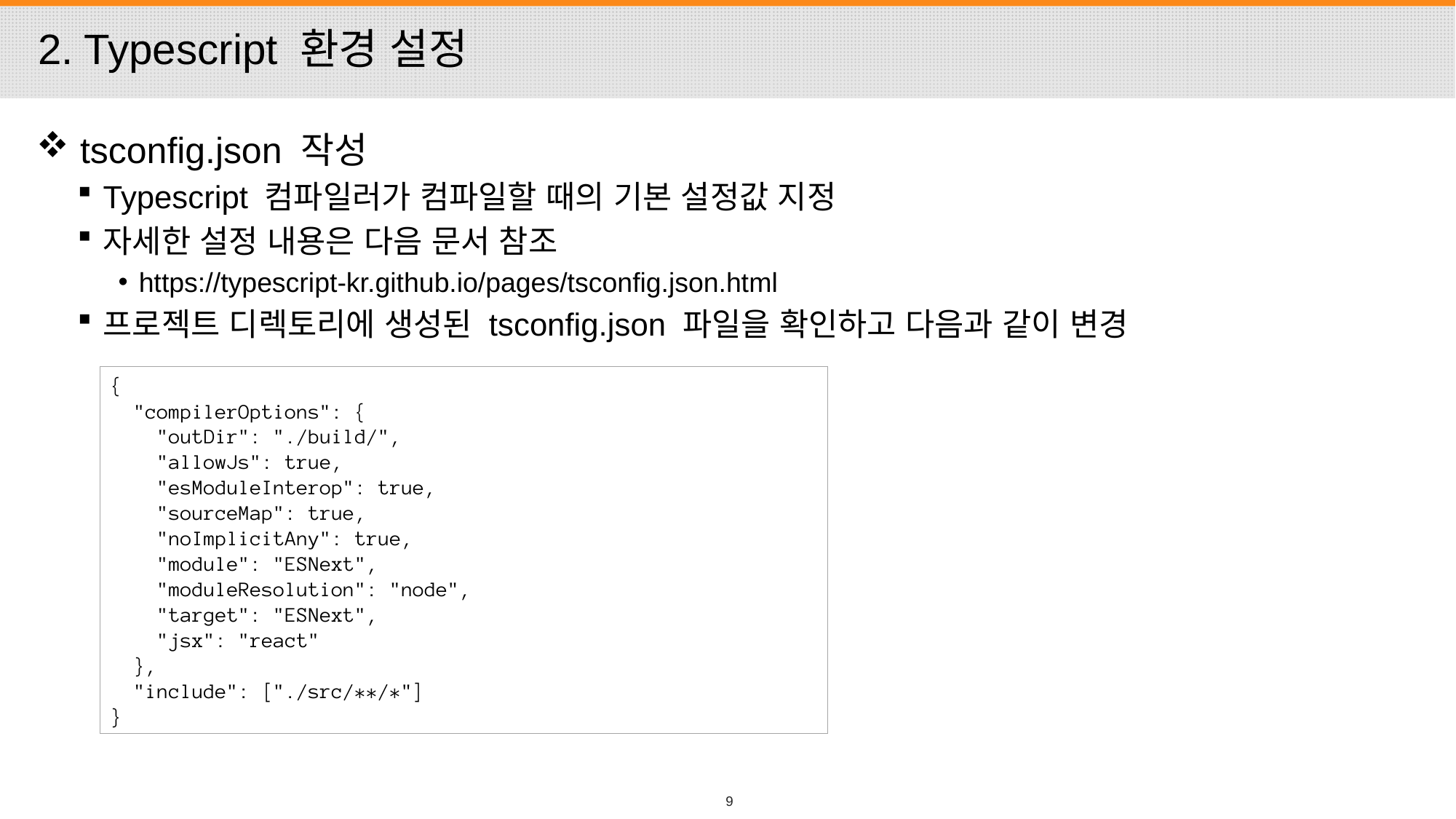

# 2. Typescript 환경 설정
 tsconfig.json 작성
Typescript 컴파일러가 컴파일할 때의 기본 설정값 지정
자세한 설정 내용은 다음 문서 참조
https://typescript-kr.github.io/pages/tsconfig.json.html
프로젝트 디렉토리에 생성된 tsconfig.json 파일을 확인하고 다음과 같이 변경

{
  "compilerOptions": {
    "outDir": "./build/",
    "allowJs": true,
    "esModuleInterop": true,
    "sourceMap": true,
    "noImplicitAny": true,
    "module": "ESNext",
    "moduleResolution": "node",
    "target": "ESNext",
    "jsx": "react"
  },
  "include": ["./src/**/*"]
}